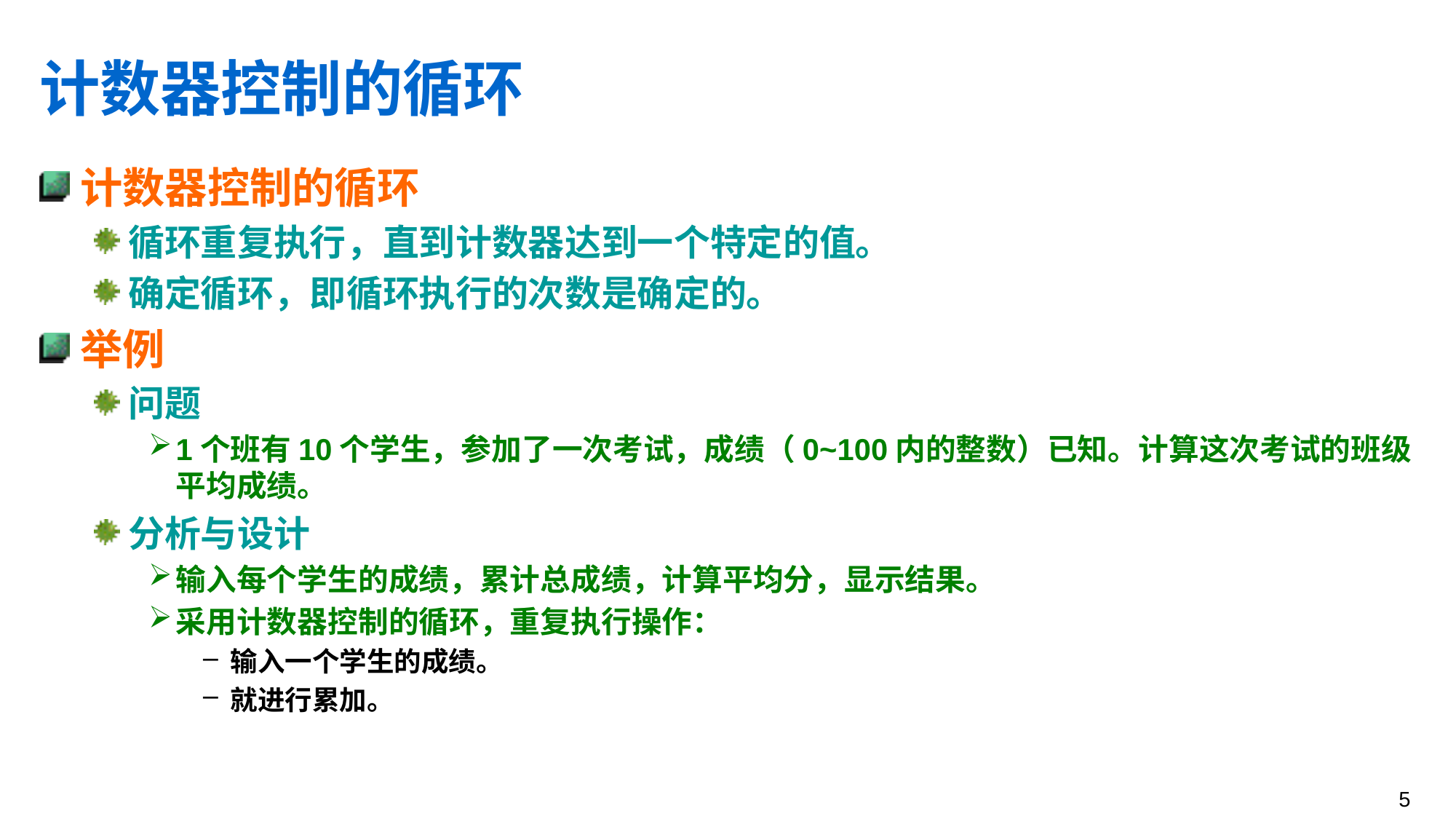

# 计数器控制的循环
计数器控制的循环
循环重复执行，直到计数器达到一个特定的值。
确定循环，即循环执行的次数是确定的。
举例
问题
1个班有10个学生，参加了一次考试，成绩（0~100内的整数）已知。计算这次考试的班级平均成绩。
分析与设计
输入每个学生的成绩，累计总成绩，计算平均分，显示结果。
采用计数器控制的循环，重复执行操作：
输入一个学生的成绩。
就进行累加。
5